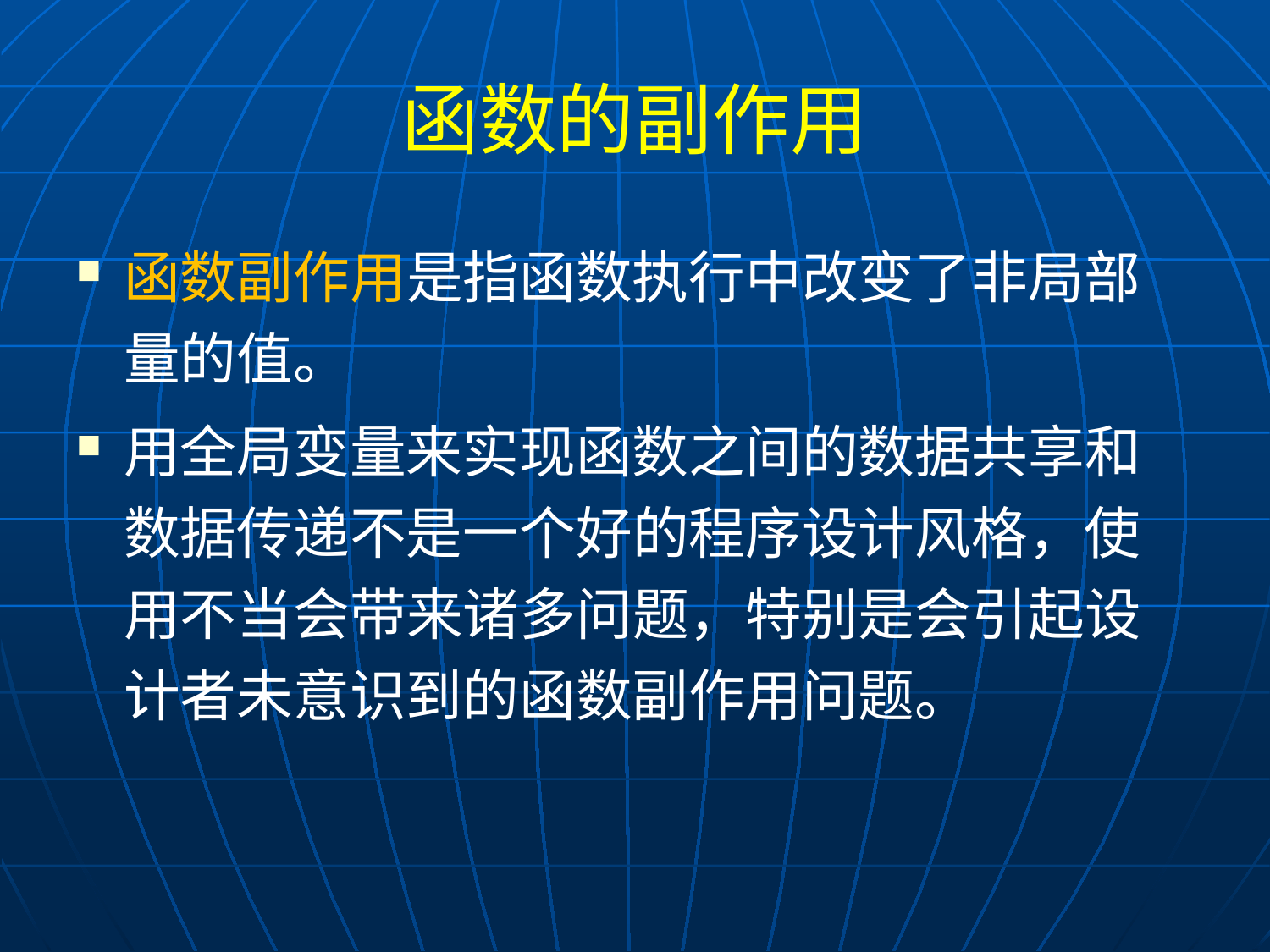

# 函数的副作用
函数副作用是指函数执行中改变了非局部量的值。
用全局变量来实现函数之间的数据共享和数据传递不是一个好的程序设计风格，使用不当会带来诸多问题，特别是会引起设计者未意识到的函数副作用问题。